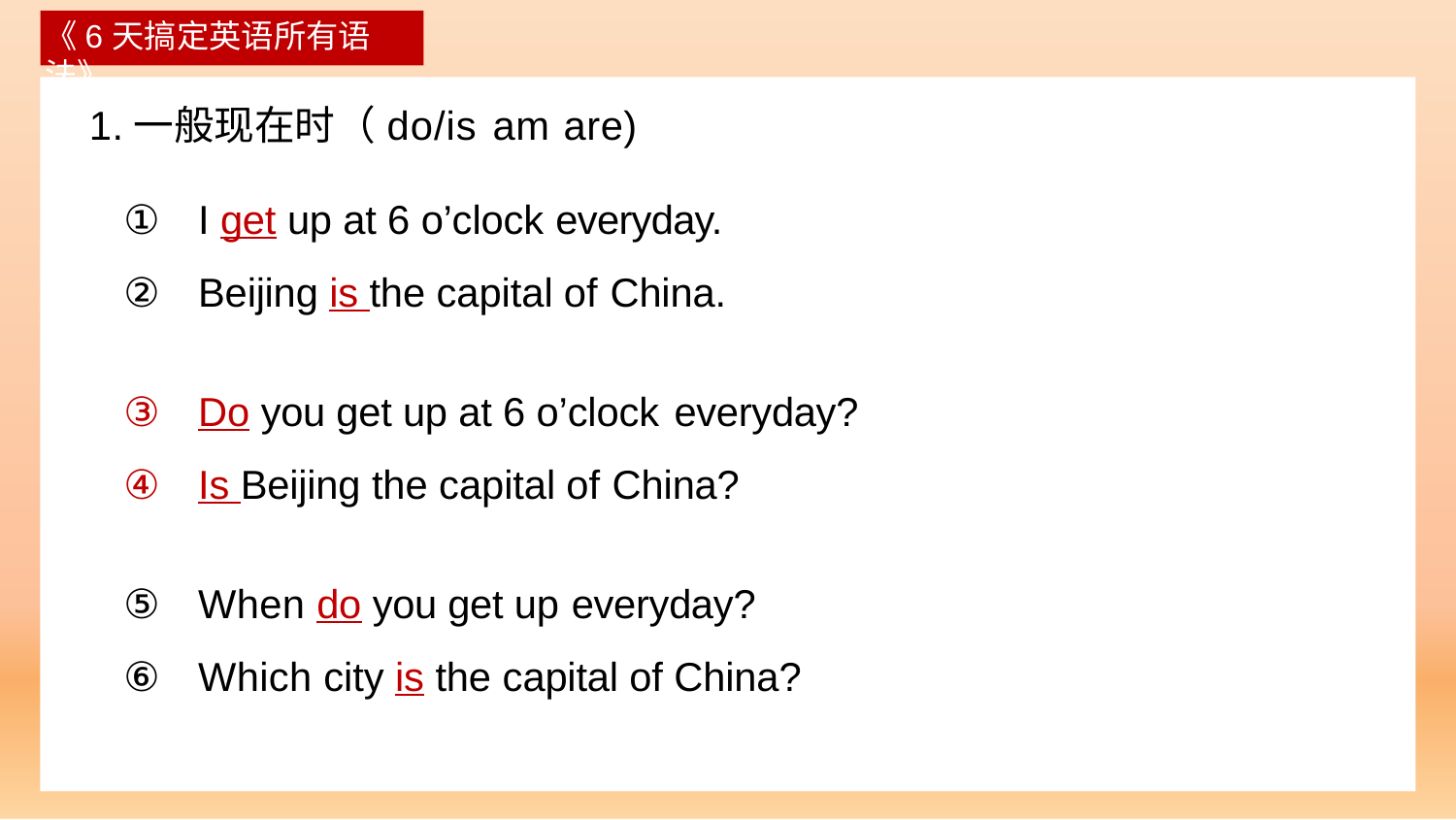

《6天搞定英语所有语法》
# 1.一般现在时（do/is am are)
①	I get up at 6 o’clock everyday.
②	Beijing is the capital of China.

③	Do you get up at 6 o’clock everyday?
④	Is Beijing the capital of China?

⑤	When do you get up everyday?
⑥	Which city is the capital of China?